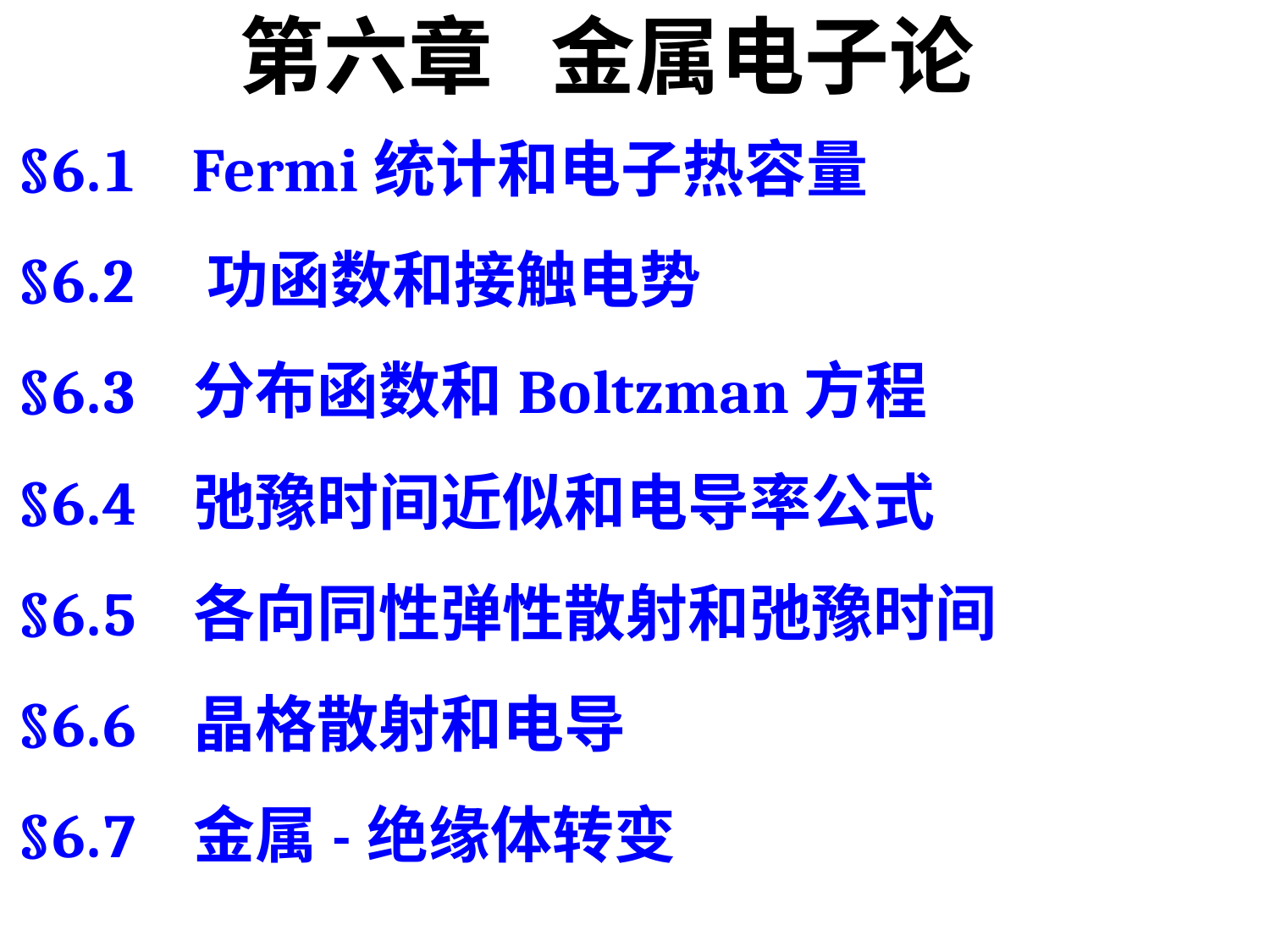

第六章   金属电子论
§6.1    Fermi统计和电子热容量
§6.2    功函数和接触电势
§6.3   分布函数和Boltzman方程
§6.4   弛豫时间近似和电导率公式
§6.5   各向同性弹性散射和弛豫时间
§6.6   晶格散射和电导
§6.7   金属-绝缘体转变